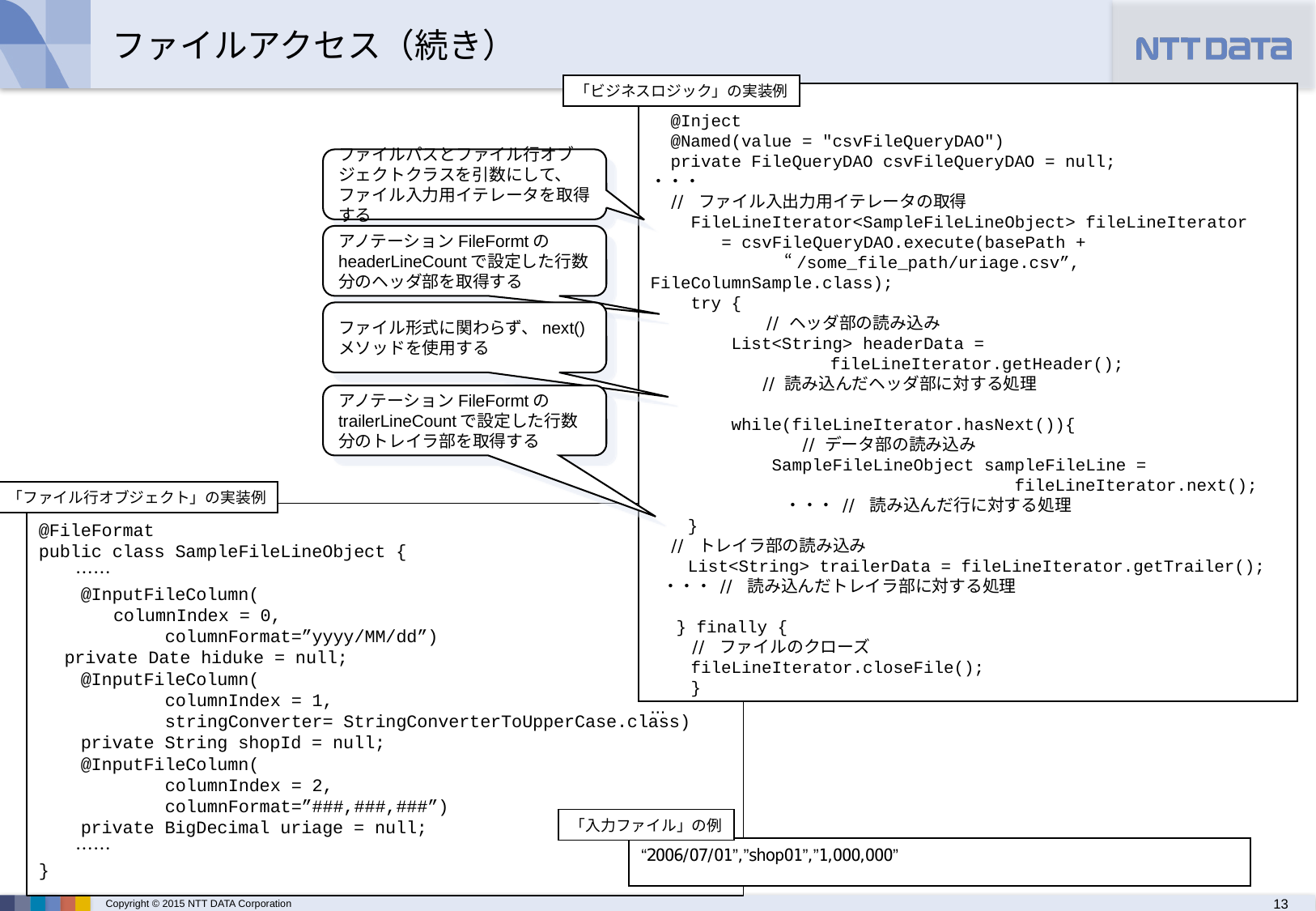

# ファイルアクセス（続き）
「ビジネスロジック」の実装例

  @Inject
  @Named(value = "csvFileQueryDAO")
  private FileQueryDAO csvFileQueryDAO = null;
・・・
    // ファイル入出力用イテレータの取得
    FileLineIterator<SampleFileLineObject> fileLineIterator
　　　　= csvFileQueryDAO.execute(basePath +
　　　　　　　　“/some_file_path/uriage.csv”,　FileColumnSample.class);
    try {
  　　　　　　// ヘッダ部の読み込み
        List<String> headerData =
 　　　　　　　　　　fileLineIterator.getHeader();
　  　　　　　// 読み込んだヘッダ部に対する処理

        while(fileLineIterator.hasNext()){
　　        　　　　　// データ部の読み込み
            SampleFileLineObject sampleFileLine =
                                    fileLineIterator.next();
            　　　　　・・・ // 読み込んだ行に対する処理
　　}
    // トレイラ部の読み込み
　　List<String> trailerData = fileLineIterator.getTrailer();
  ・・・ // 読み込んだトレイラ部に対する処理
    } finally {
        // ファイルのクローズ
    fileLineIterator.closeFile();
    }
...
ファイルパスとファイル行オブジェクトクラスを引数にして、ファイル入力用イテレータを取得する
アノテーションFileFormtのheaderLineCountで設定した行数分のヘッダ部を取得する
ファイル形式に関わらず、next()メソッドを使用する
アノテーションFileFormtのtrailerLineCountで設定した行数分のトレイラ部を取得する
「ファイル行オブジェクト」の実装例
@FileFormat
public class SampleFileLineObject {
    　……
    @InputFileColumn(
　　　　columnIndex = 0,
            columnFormat=”yyyy/MM/dd”)
　 private Date hiduke = null;
    @InputFileColumn(
            columnIndex = 1,
            stringConverter= StringConverterToUpperCase.class)
    private String shopId = null;
    @InputFileColumn(
            columnIndex = 2,
            columnFormat=”###,###,###”)
    private BigDecimal uriage = null;
    　……
}
「入力ファイル」の例
“2006/07/01”,”shop01”,”1,000,000”